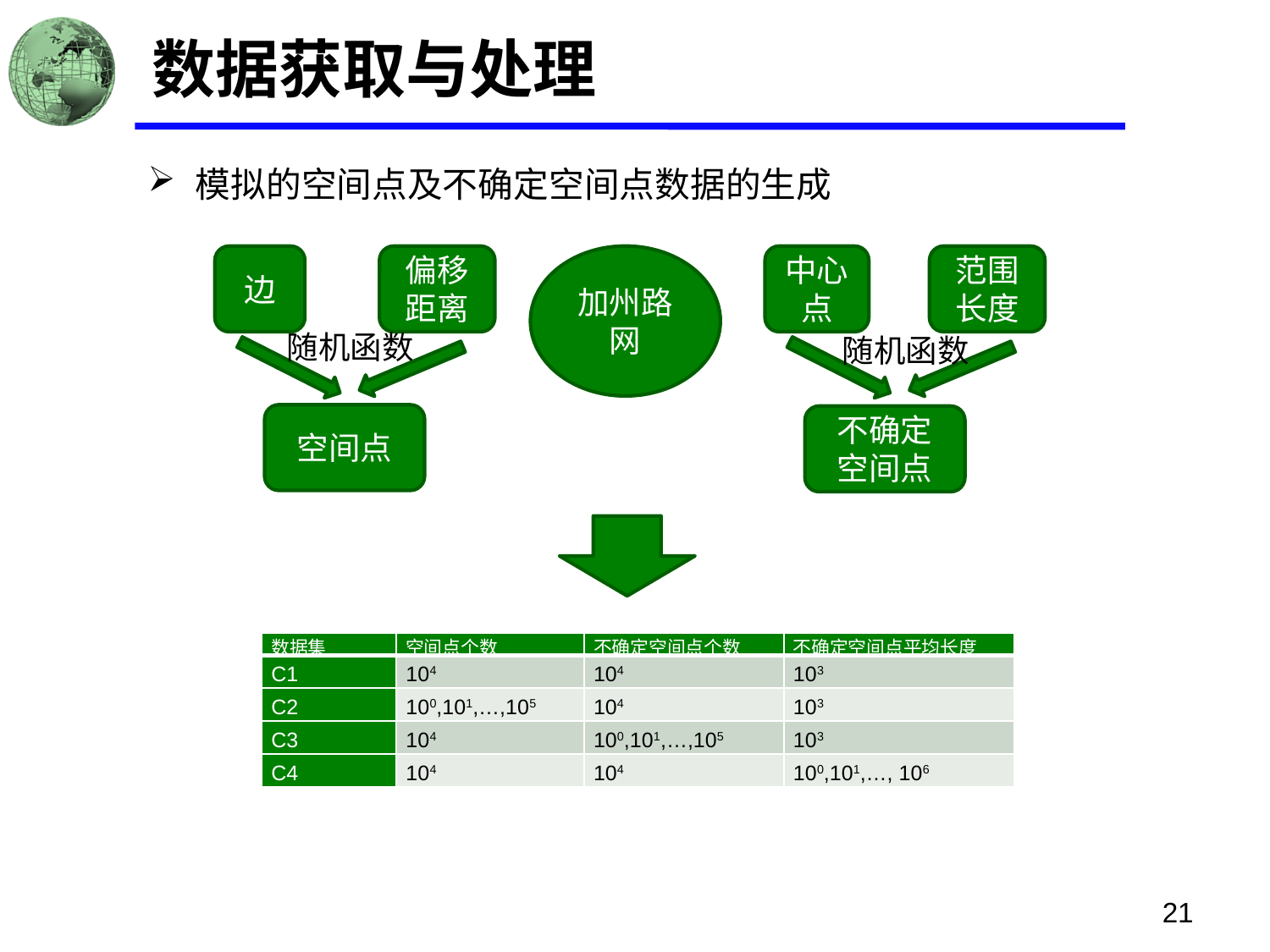

# 数据获取与处理
模拟的空间点及不确定空间点数据的生成
边
偏移距离
加州路网
中心点
范围长度

随机函数
随机函数
空间点
不确定空间点

| 数据集 | 空间点个数 | 不确定空间点个数 | 不确定空间点平均长度 |
| --- | --- | --- | --- |
| C1 | 104 | 104 | 103 |
| C2 | 100,101,…,105 | 104 | 103 |
| C3 | 104 | 100,101,…,105 | 103 |
| C4 | 104 | 104 | 100,101,…, 106 |
21